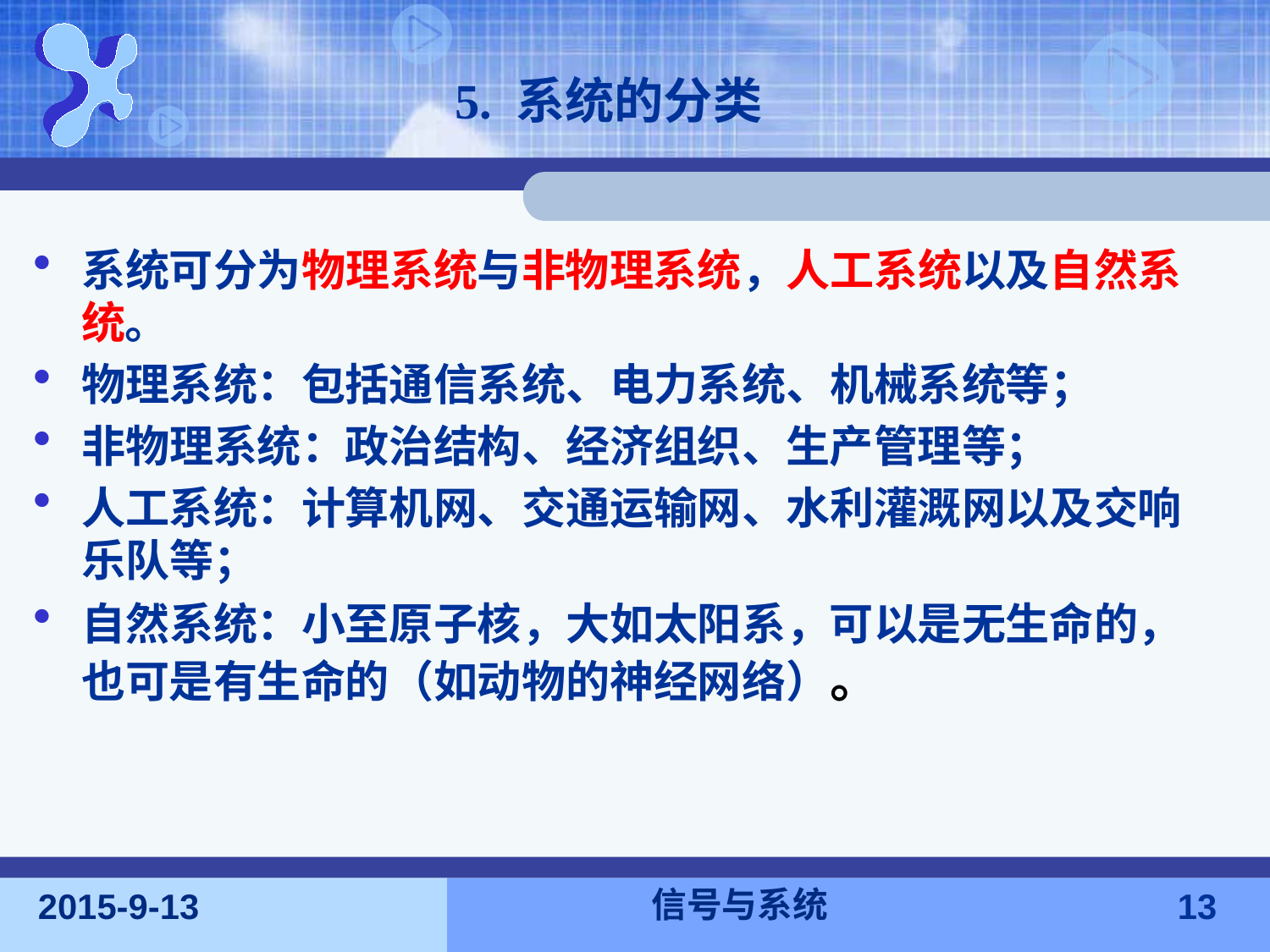

5. 系统的分类
系统可分为物理系统与非物理系统，人工系统以及自然系统。
物理系统：包括通信系统、电力系统、机械系统等；
非物理系统：政治结构、经济组织、生产管理等；
人工系统：计算机网、交通运输网、水利灌溉网以及交响乐队等；
自然系统：小至原子核，大如太阳系，可以是无生命的，也可是有生命的（如动物的神经网络）。

信号与系统
2015-9-13
13